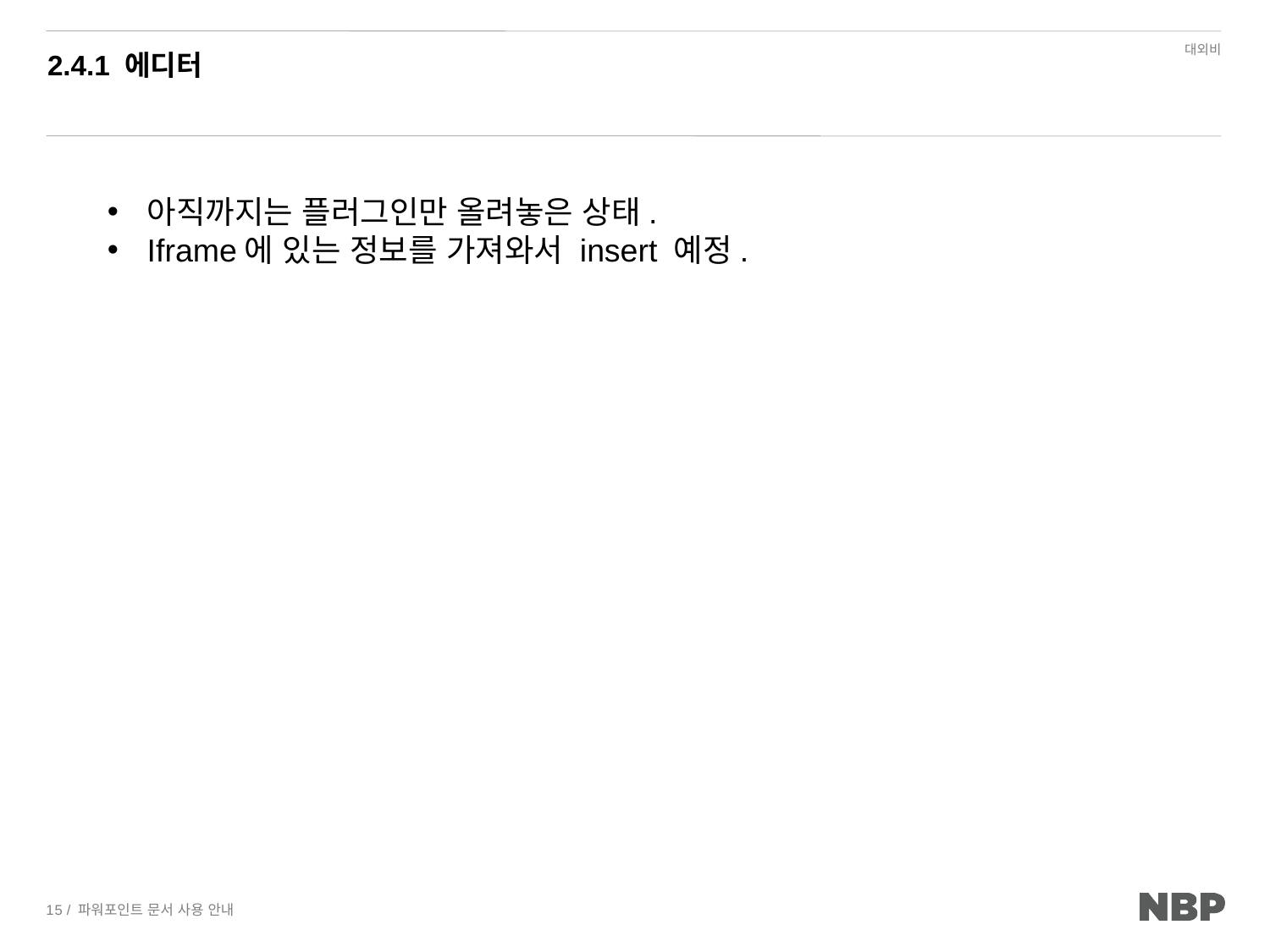

# 2.4.1 에디터
아직까지는 플러그인만 올려놓은 상태.
Iframe에 있는 정보를 가져와서 insert 예정.